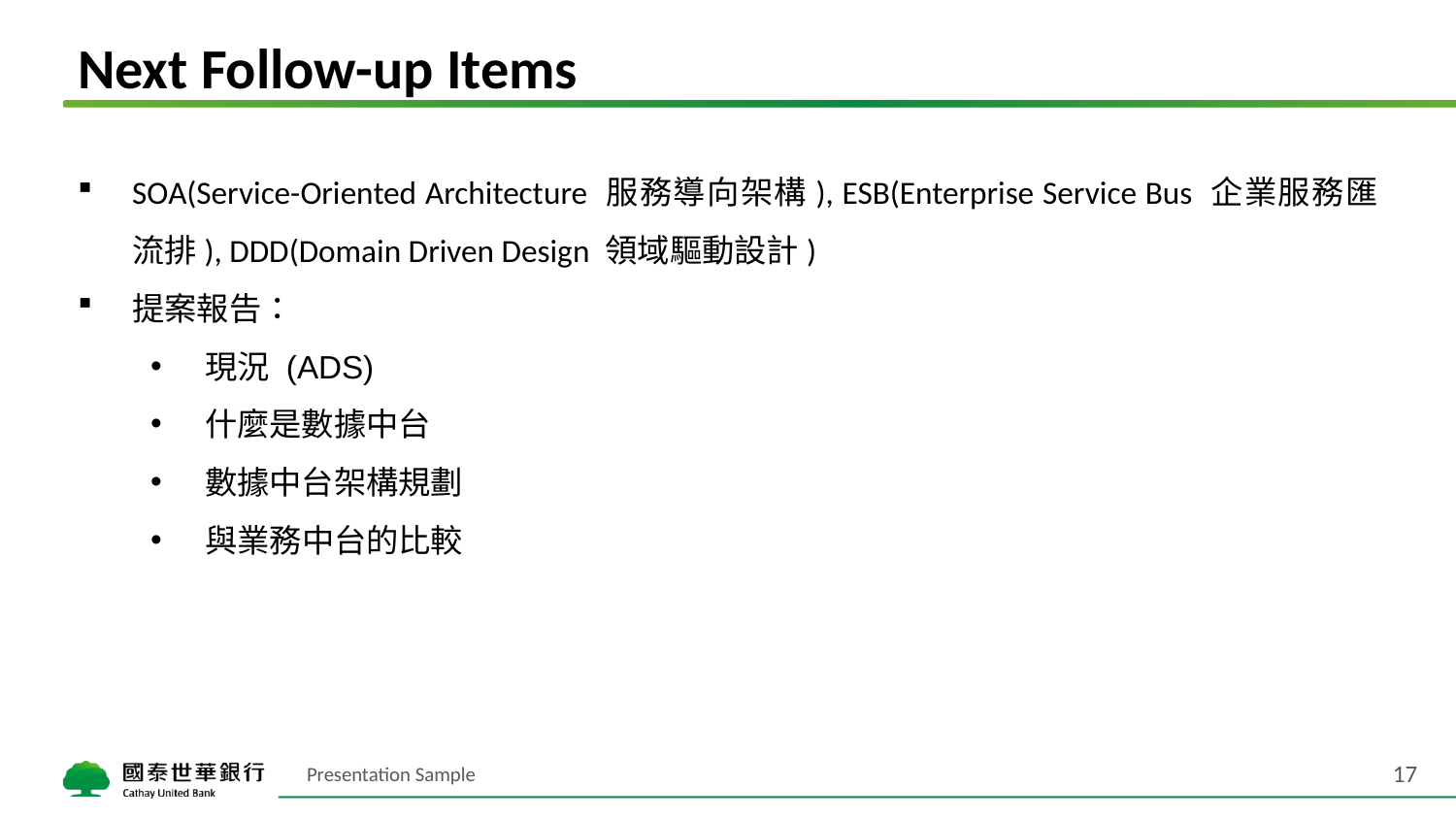

# Next Follow-up Items
SOA(Service-Oriented Architecture 服務導向架構), ESB(Enterprise Service Bus 企業服務匯流排), DDD(Domain Driven Design 領域驅動設計)
提案報告：
現況 (ADS)
什麼是數據中台
數據中台架構規劃
與業務中台的比較

17
Presentation Sample